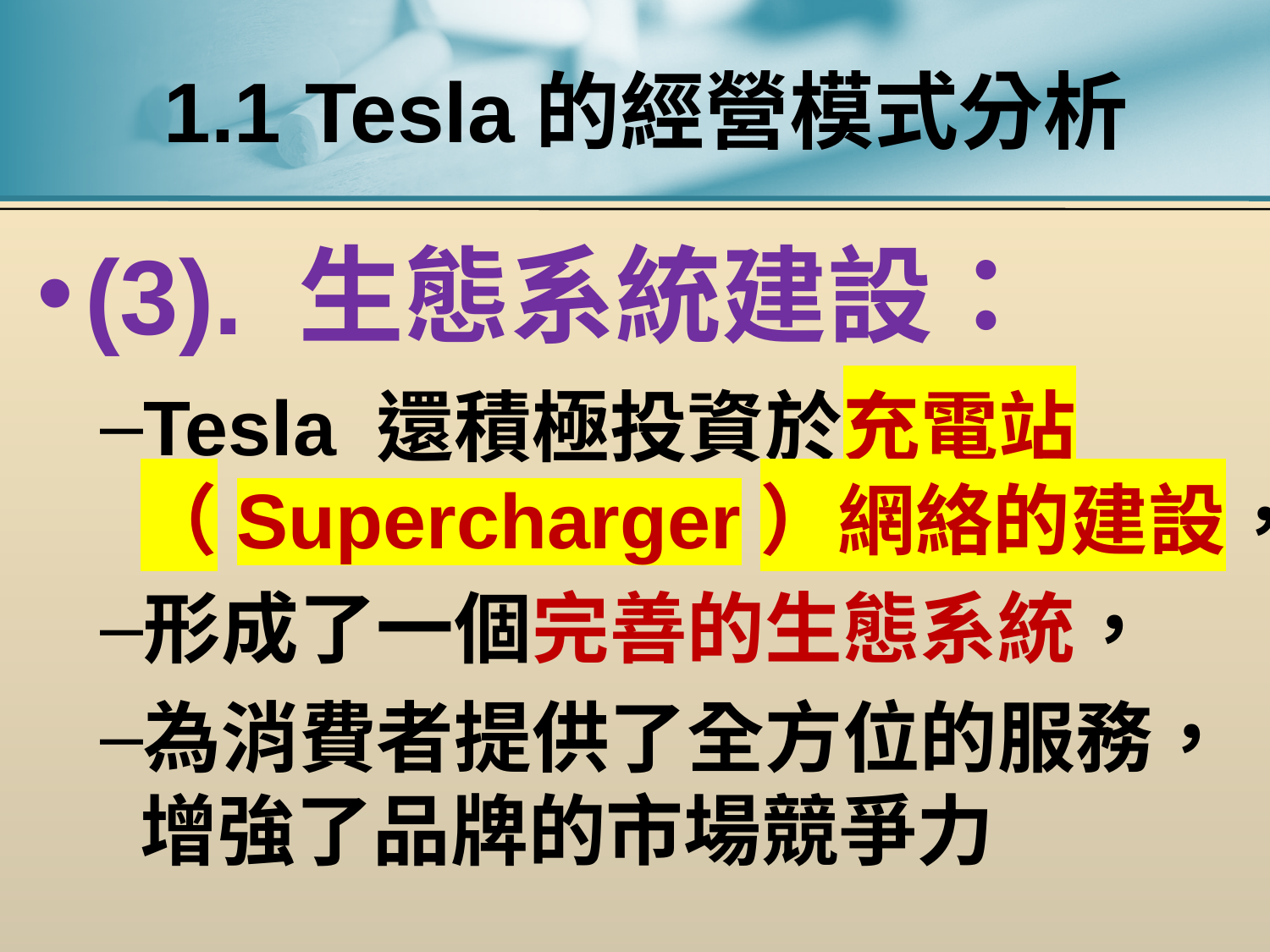

# 1.1 Tesla的經營模式分析
(3). 生態系統建設：
Tesla 還積極投資於充電站（Supercharger）網絡的建設，
形成了一個完善的生態系統，
為消費者提供了全方位的服務，增強了品牌的市場競爭力